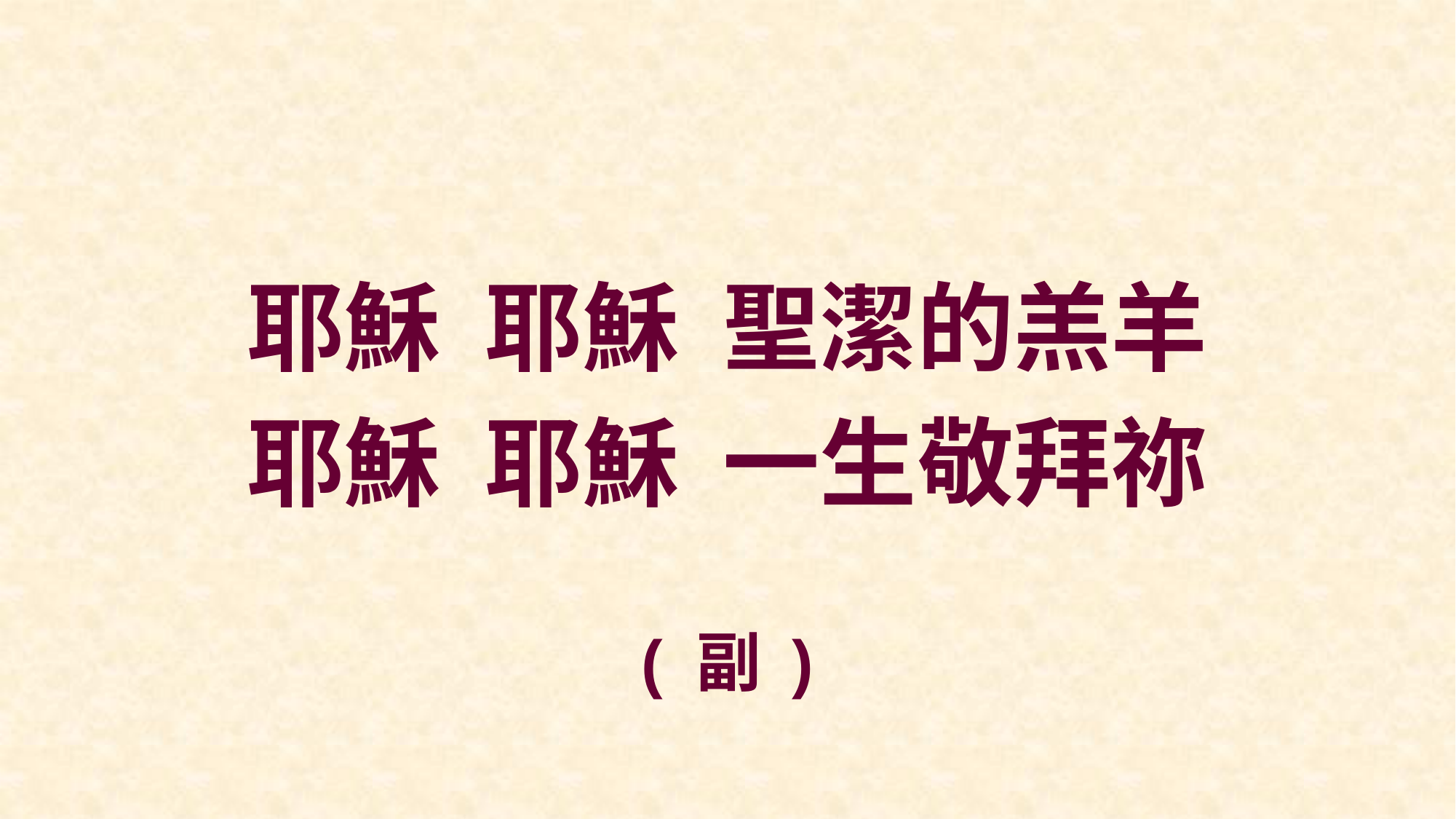

耶穌  耶穌  聖潔的羔羊
耶穌  耶穌  一生敬拜祢
( 副 )